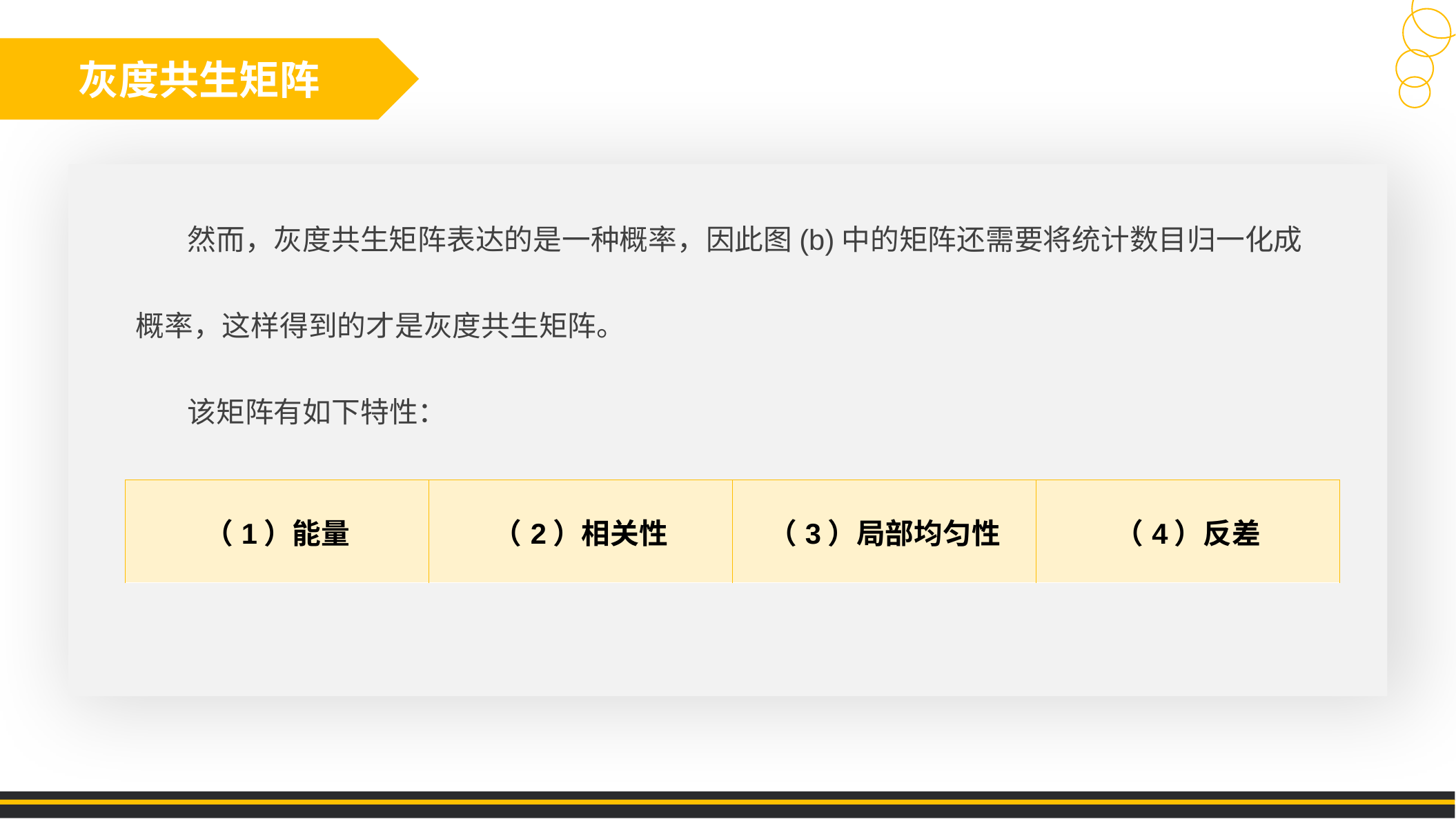

灰度共生矩阵

然而，灰度共生矩阵表达的是一种概率，因此图(b)中的矩阵还需要将统计数目归一化成概率，这样得到的才是灰度共生矩阵。
该矩阵有如下特性：

| （1）能量 | （2）相关性 | （3）局部均匀性 | （4）反差 |
| --- | --- | --- | --- |